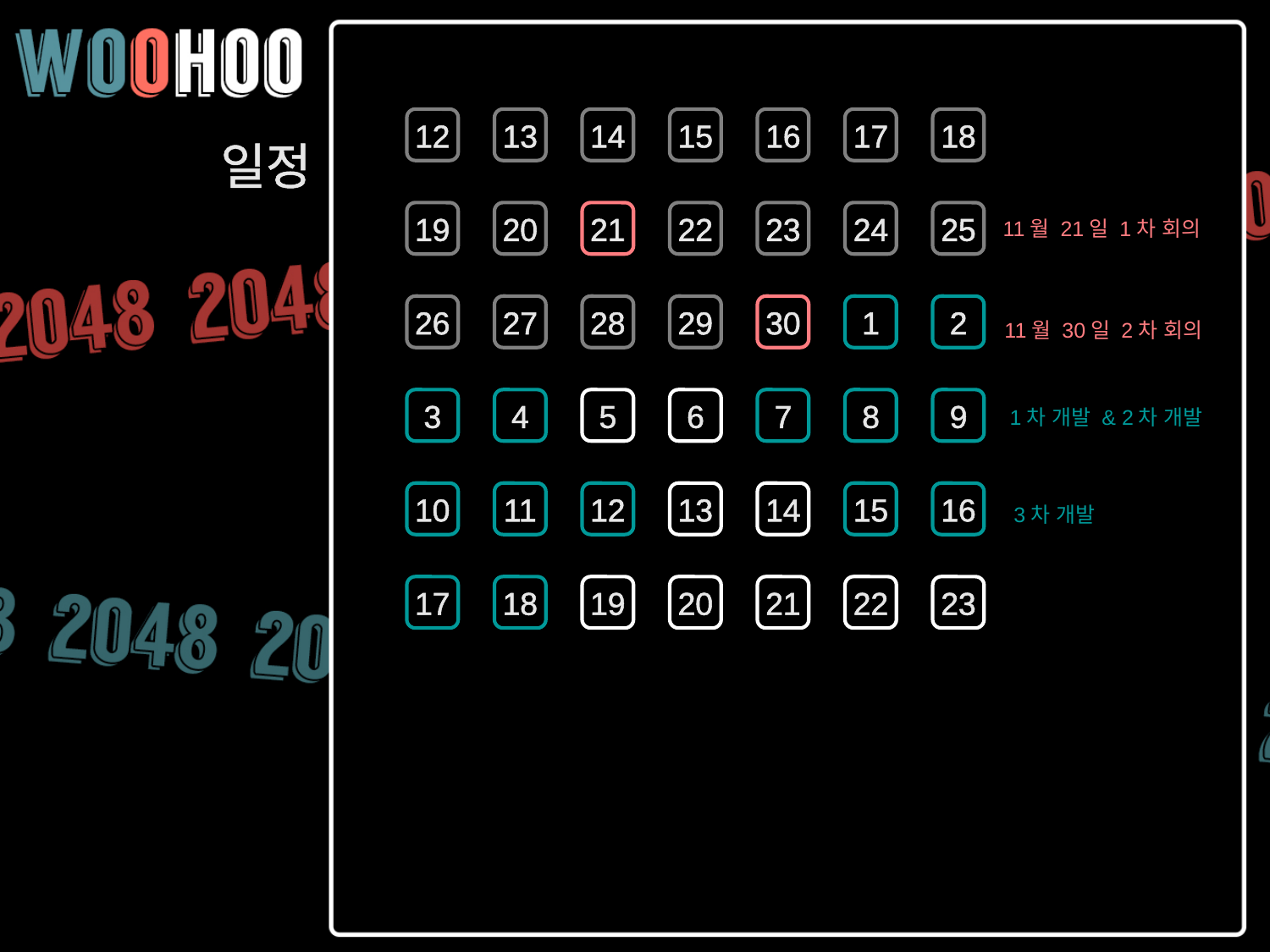

일정
12
13
14
15
16
17
18
11월 21일 1차 회의
19
20
21
22
23
24
25
26
27
28
29
30
1
2
11월 30일 2차 회의
1차 개발 & 2차 개발
3
4
5
6
7
8
9
10
11
12
13
14
15
16
3차 개발
17
18
19
20
21
22
23